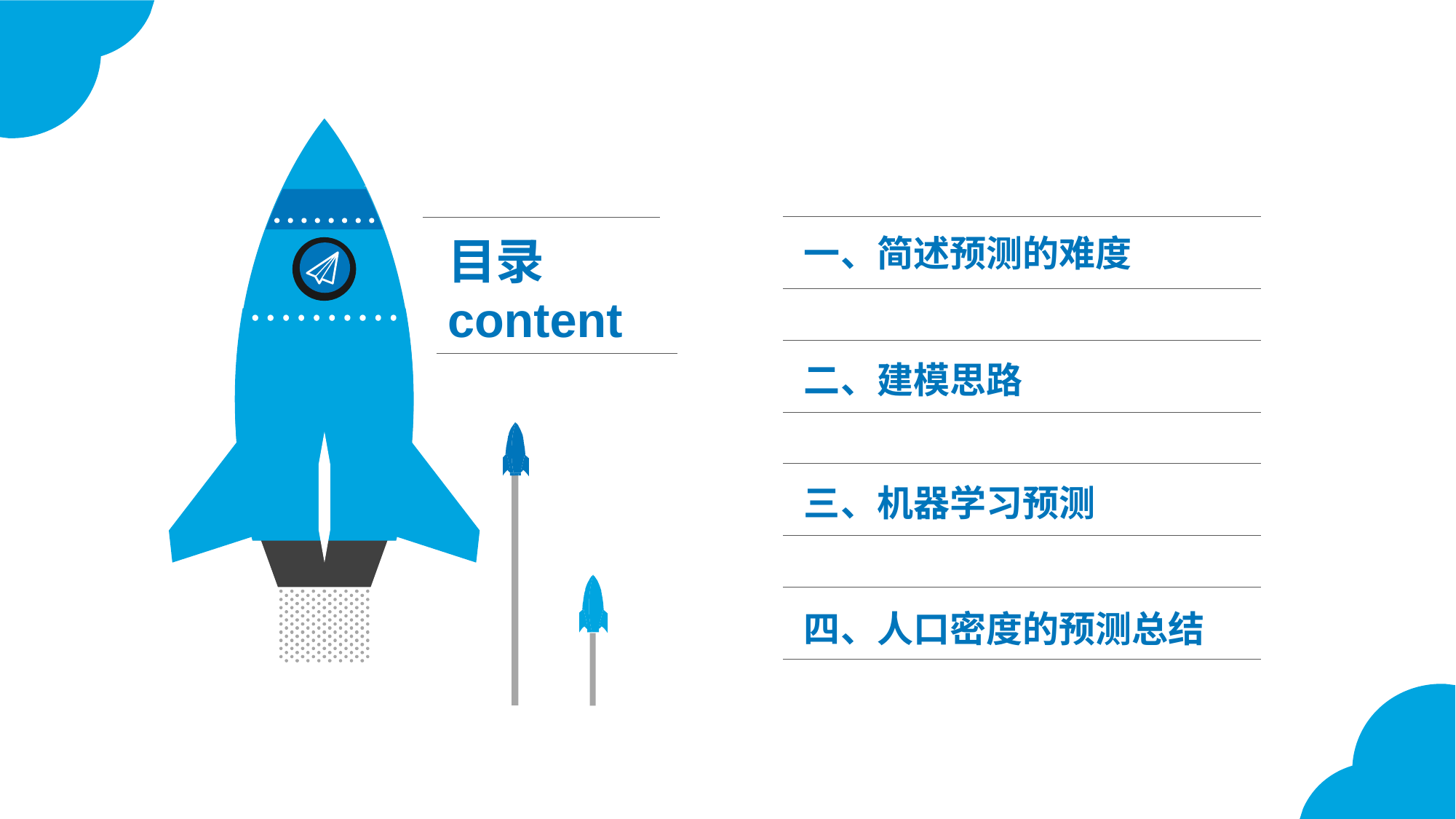

目录  content
一、简述预测的难度
二、建模思路

三、机器学习预测

四、人口密度的预测总结